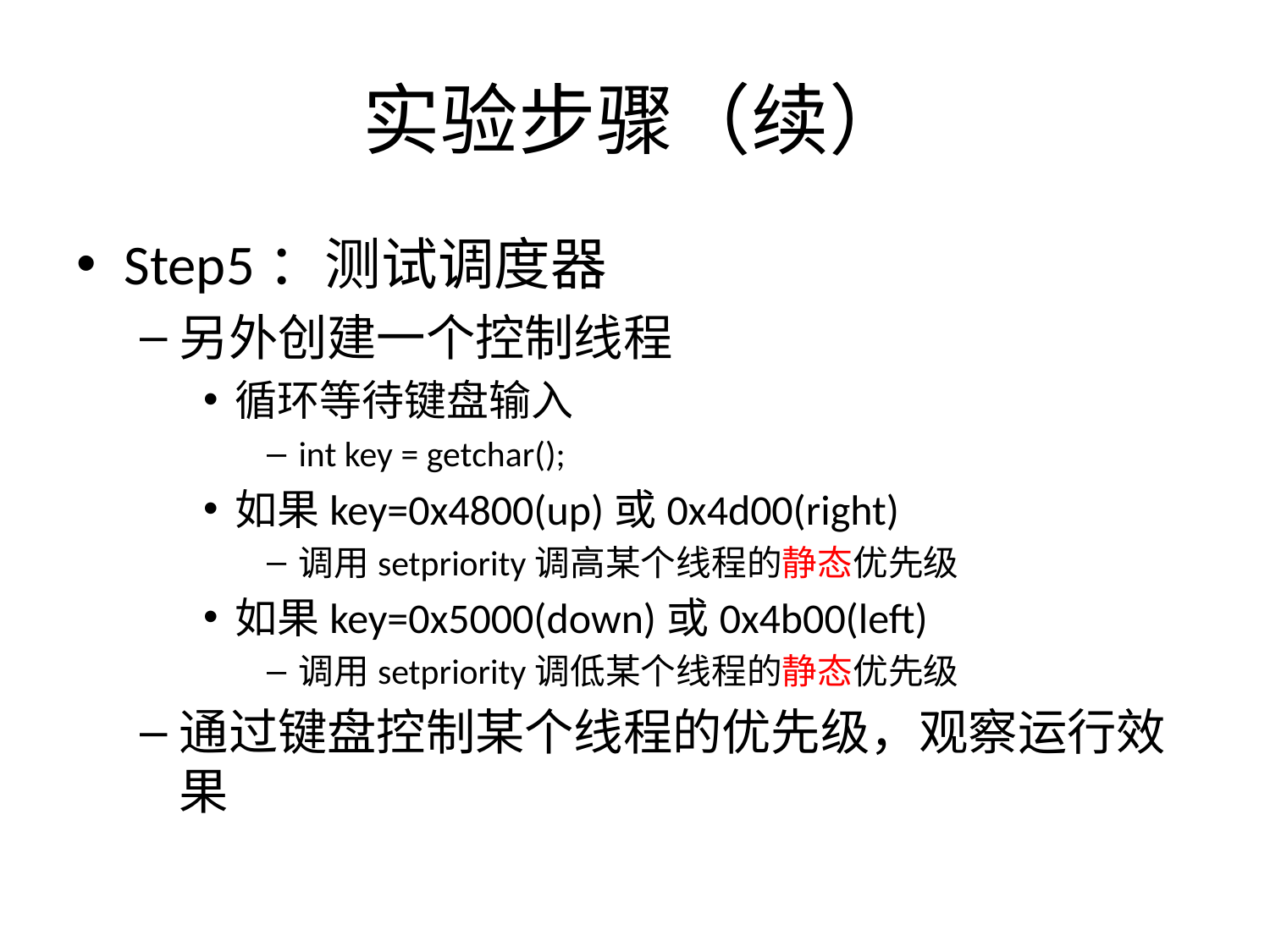

# 实验步骤（续）
Step5：测试调度器
另外创建一个控制线程
循环等待键盘输入
int key = getchar();
如果key=0x4800(up)或0x4d00(right)
调用setpriority调高某个线程的静态优先级
如果key=0x5000(down)或0x4b00(left)
调用setpriority调低某个线程的静态优先级
通过键盘控制某个线程的优先级，观察运行效果